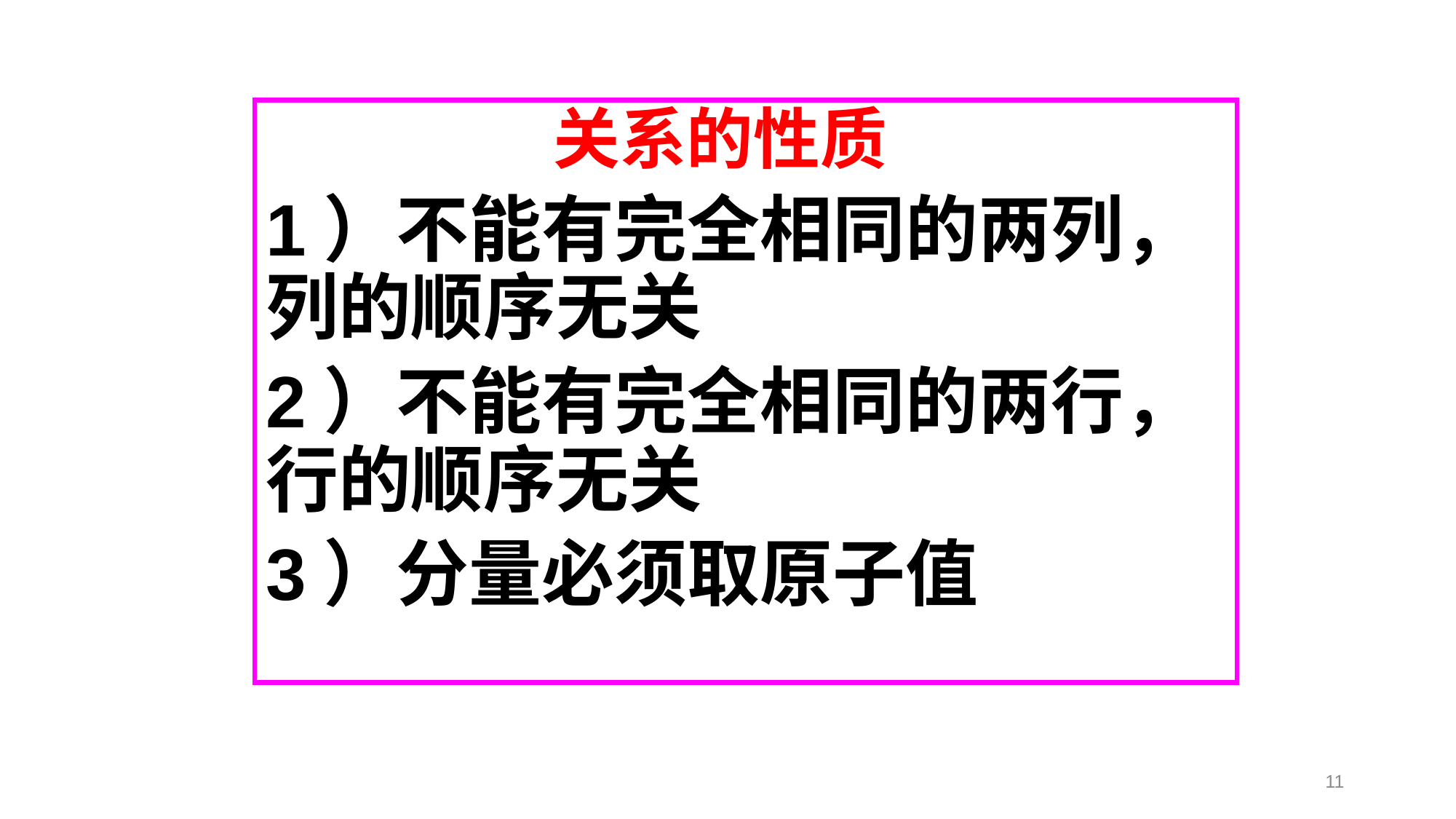

关系的性质
1）不能有完全相同的两列，列的顺序无关
2）不能有完全相同的两行，行的顺序无关
3）分量必须取原子值
11